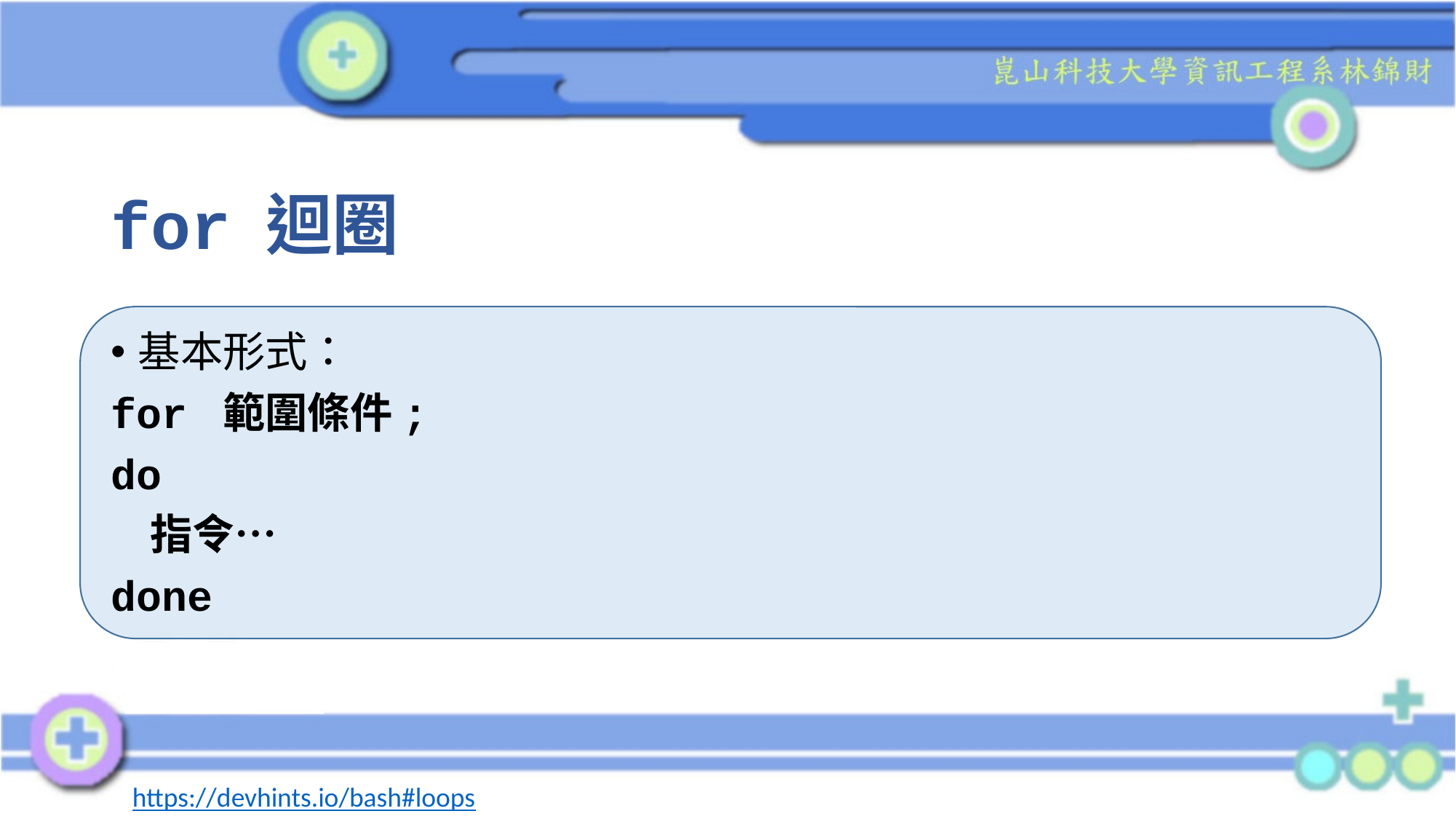

# for 迴圈

基本形式：
for 範圍條件;
do
   指令…
done
https://devhints.io/bash#loops